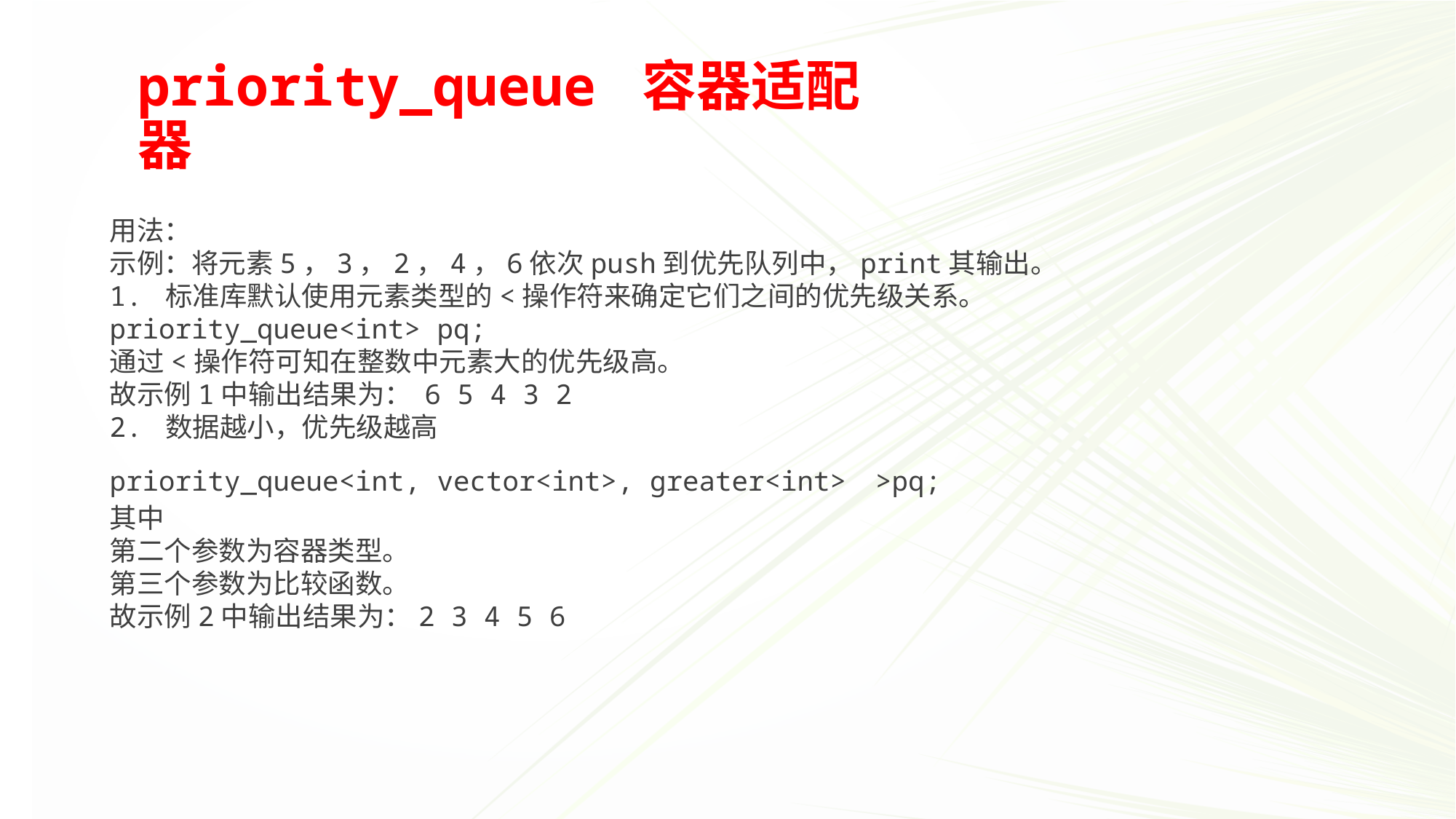

priority_queue 容器适配器
用法：
示例：将元素5，3，2，4，6依次push到优先队列中，print其输出。
1. 标准库默认使用元素类型的<操作符来确定它们之间的优先级关系。
priority_queue<int> pq;
通过<操作符可知在整数中元素大的优先级高。
故示例1中输出结果为： 6 5 4 3 2
2. 数据越小，优先级越高
priority_queue<int, vector<int>, greater<int> >pq;
其中
第二个参数为容器类型。
第三个参数为比较函数。
故示例2中输出结果为：2 3 4 5 6